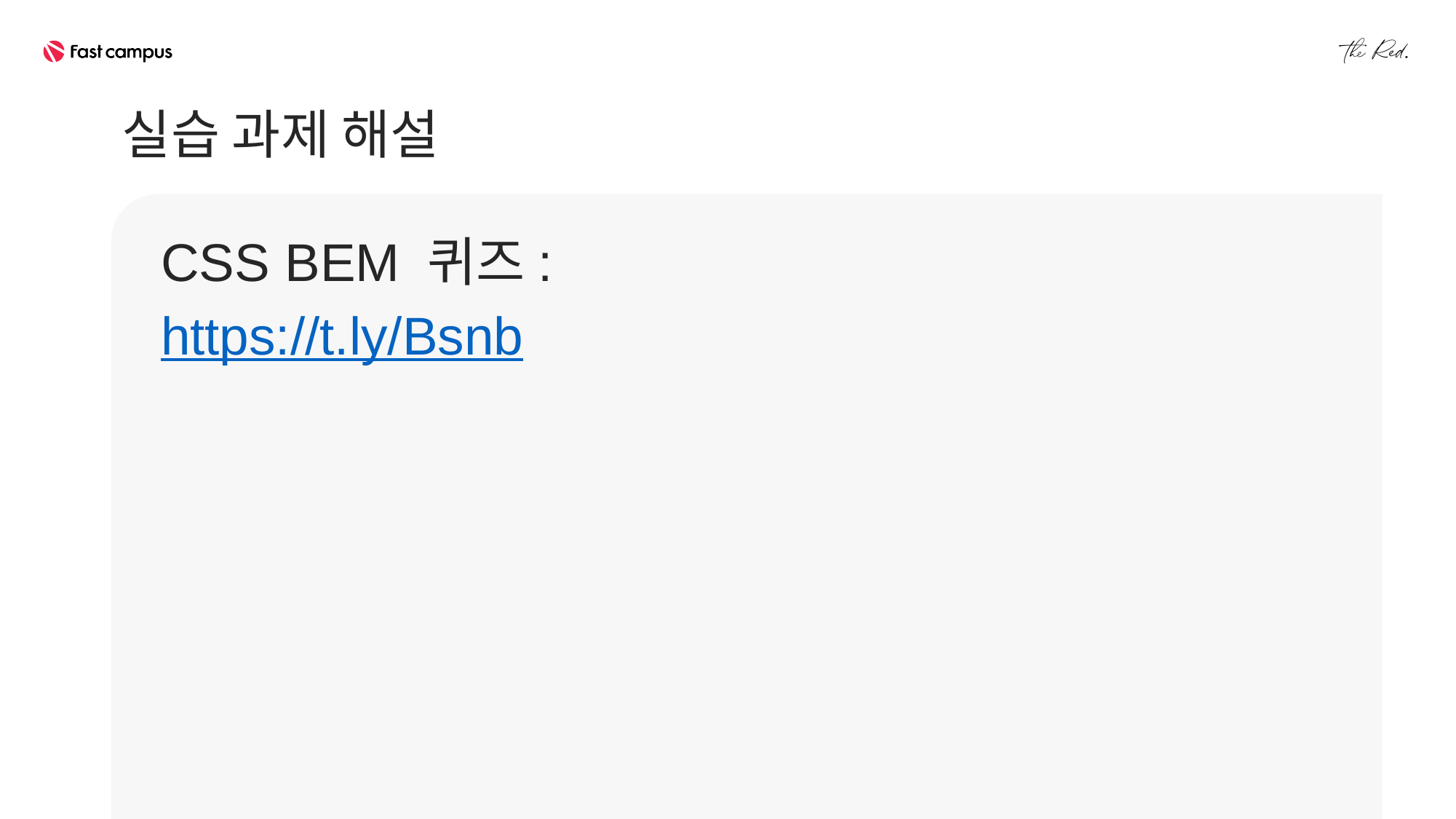

실습 과제 해설
CSS BEM 퀴즈:
https://t.ly/Bsnb